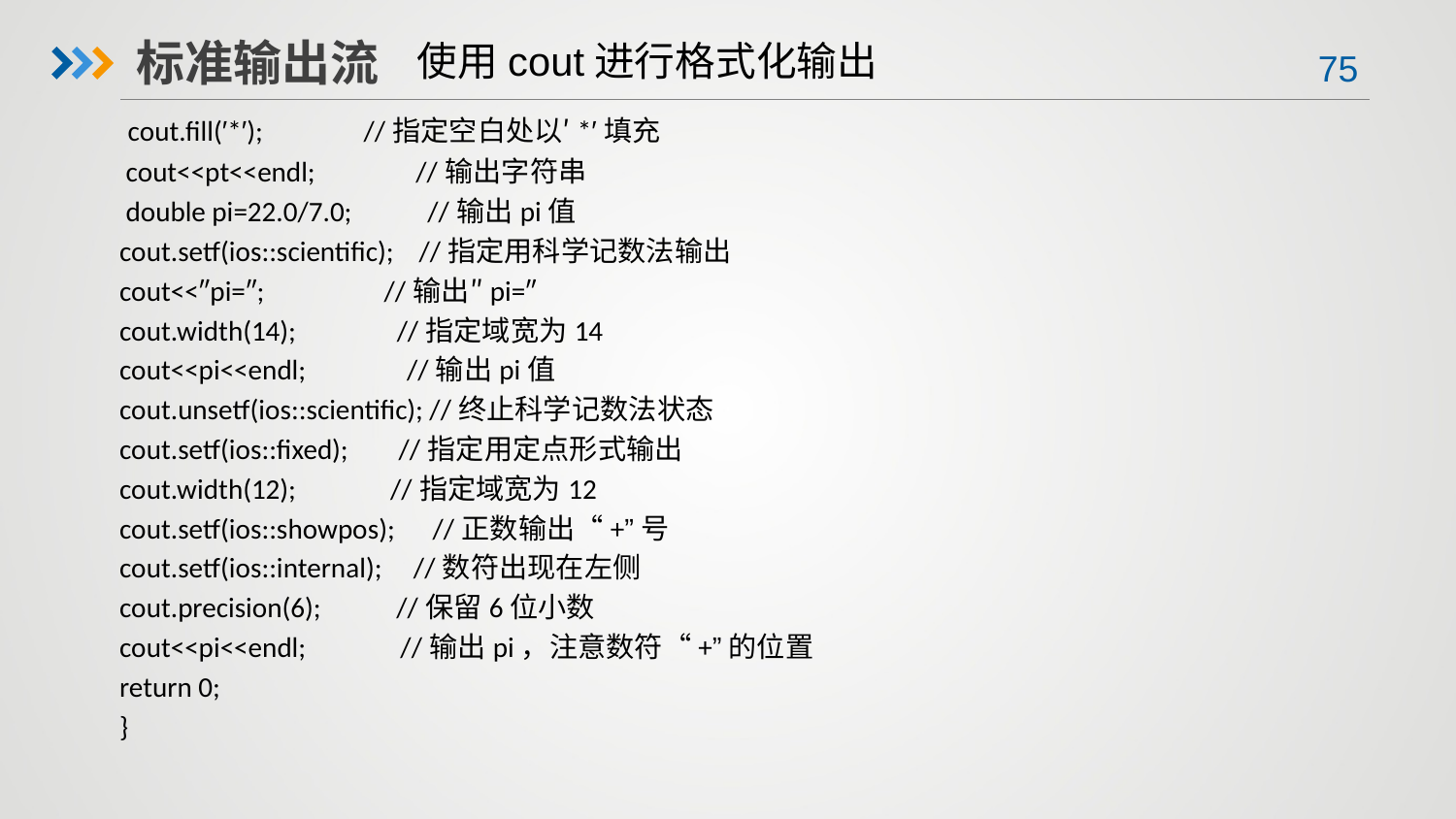

使用cout进行格式化输出
标准输出流
 cout.fill(′*′);                //指定空白处以′*′填充
 cout<<pt<<endl;                //输出字符串
 double pi=22.0/7.0;            //输出pi值
cout.setf(ios::scientific);    //指定用科学记数法输出
cout<<″pi=″;                   //输出″pi=″
cout.width(14);                //指定域宽为14
cout<<pi<<endl;                //输出pi值
cout.unsetf(ios::scientific); //终止科学记数法状态
cout.setf(ios::fixed);        //指定用定点形式输出
cout.width(12);               //指定域宽为12
cout.setf(ios::showpos);      //正数输出“+”号
cout.setf(ios::internal);     //数符出现在左侧
cout.precision(6);            //保留6位小数
cout<<pi<<endl;               //输出pi，注意数符“+”的位置
return 0;
}